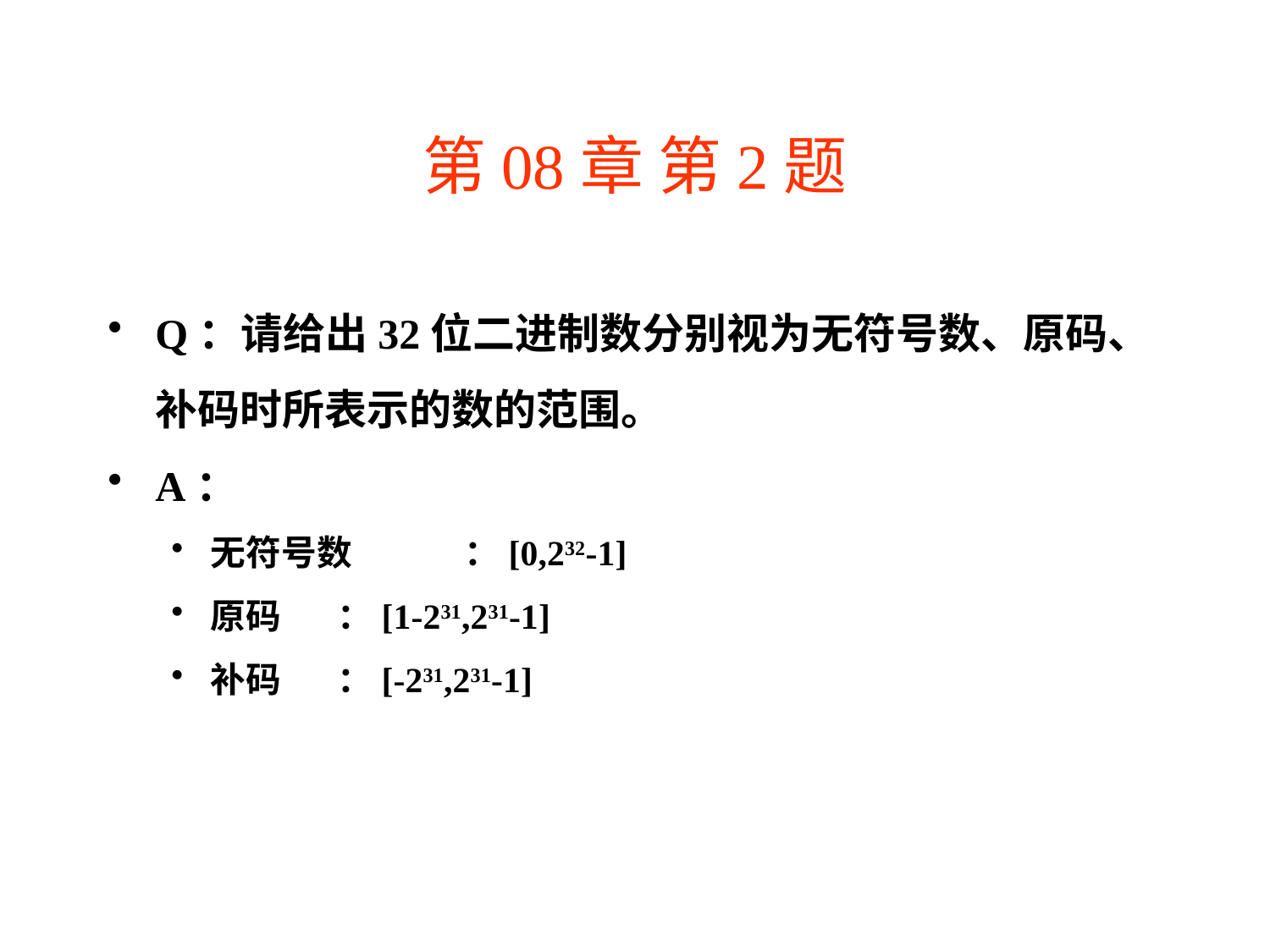

# 第08章 第2题
Q：请给出32位二进制数分别视为无符号数、原码、补码时所表示的数的范围。
A：
无符号数	：[0,232-1]
原码	：[1-231,231-1]
补码	：[-231,231-1]